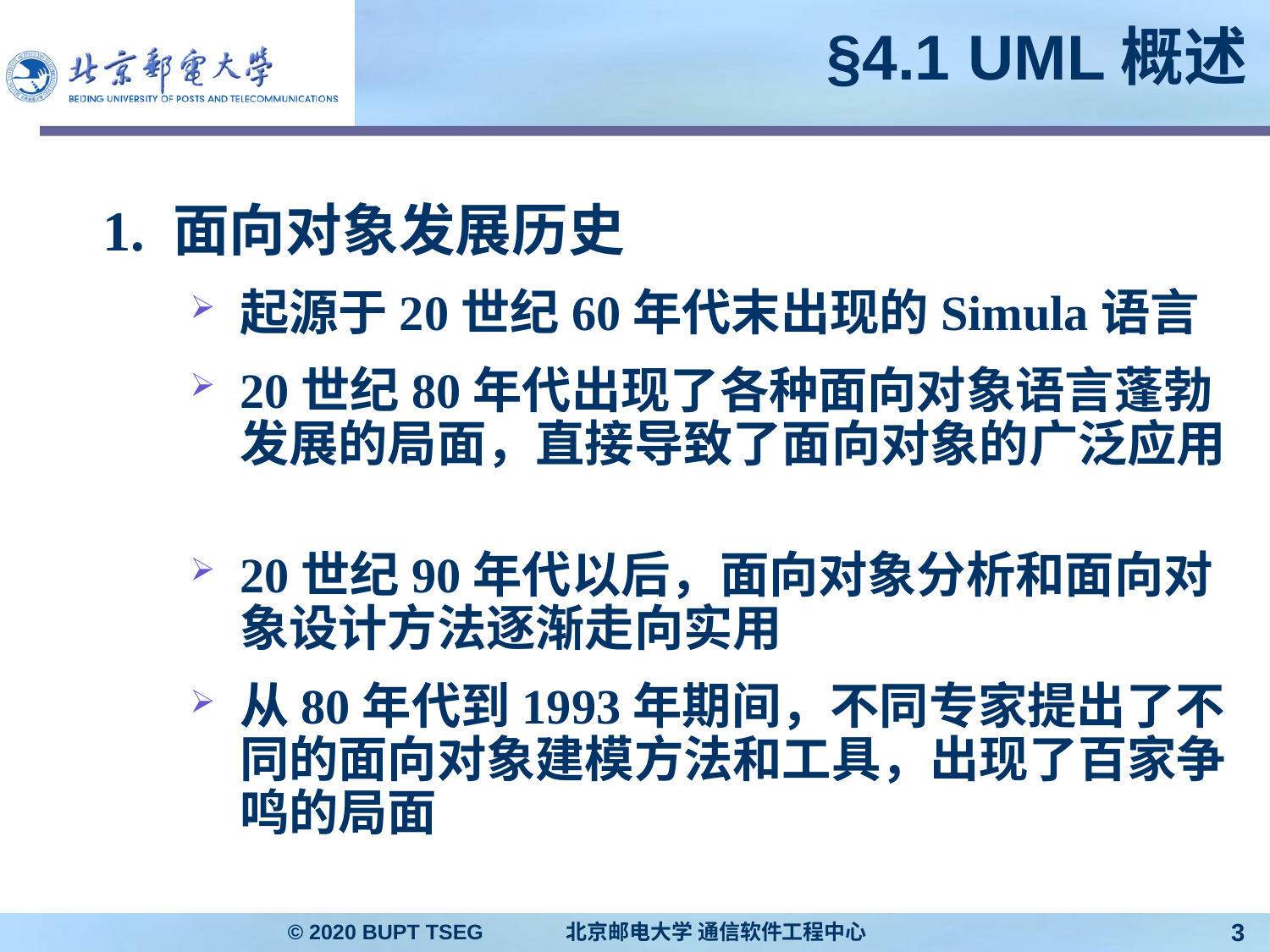

# §4.1 UML概述
1. 面向对象发展历史
起源于20世纪60年代末出现的Simula语言
20世纪80年代出现了各种面向对象语言蓬勃发展的局面，直接导致了面向对象的广泛应用
20世纪90年代以后，面向对象分析和面向对象设计方法逐渐走向实用
从80年代到1993年期间，不同专家提出了不同的面向对象建模方法和工具，出现了百家争鸣的局面
© 2020 BUPT TSEG             北京邮电大学 通信软件工程中心